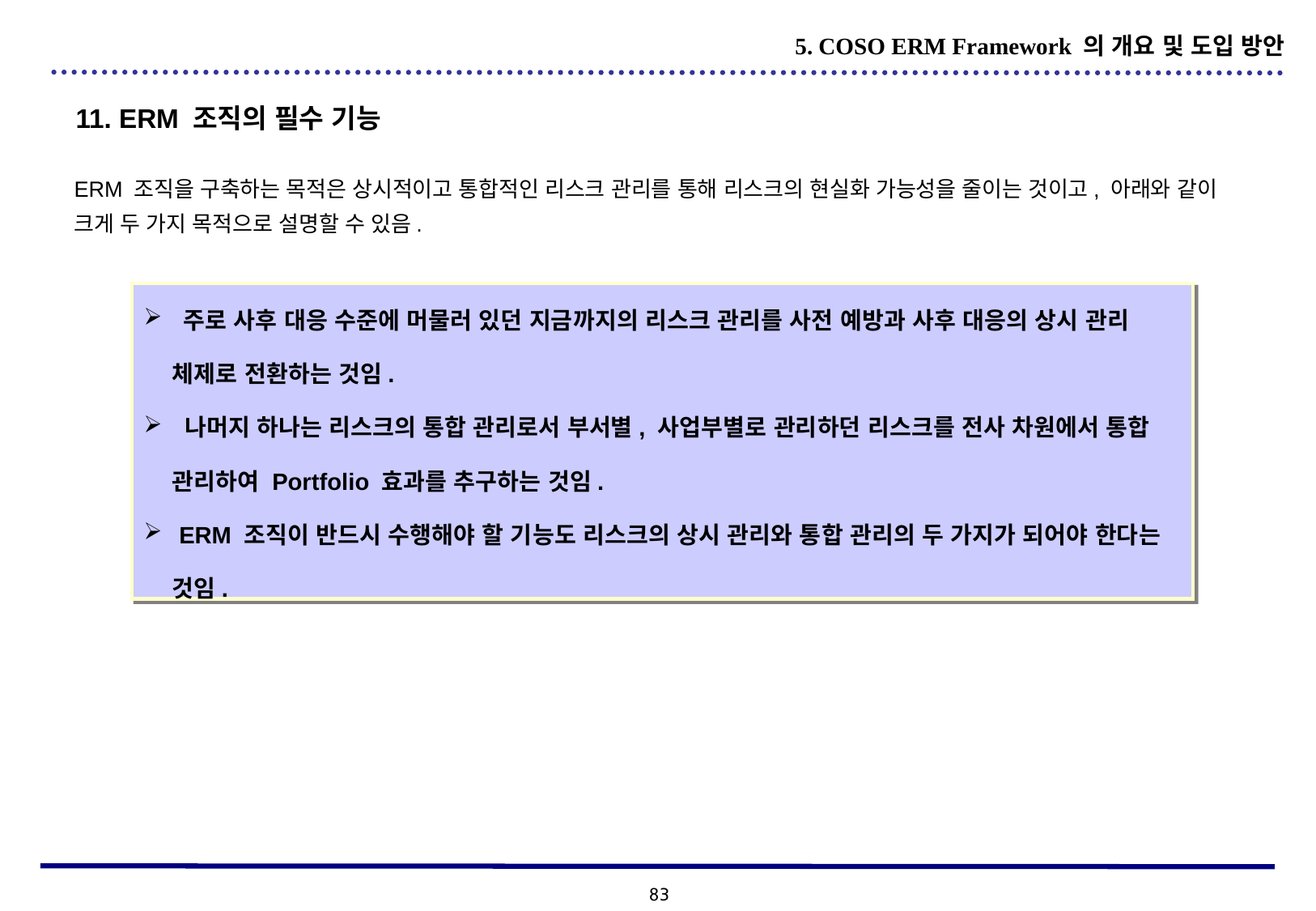

5. COSO ERM Framework 의 개요 및 도입 방안
11. ERM 조직의 필수 기능
ERM 조직을 구축하는 목적은 상시적이고 통합적인 리스크 관리를 통해 리스크의 현실화 가능성을 줄이는 것이고, 아래와 같이 크게 두 가지 목적으로 설명할 수 있음.
 주로 사후 대응 수준에 머물러 있던 지금까지의 리스크 관리를 사전 예방과 사후 대응의 상시 관리 체제로 전환하는 것임.
 나머지 하나는 리스크의 통합 관리로서 부서별, 사업부별로 관리하던 리스크를 전사 차원에서 통합 관리하여 Portfolio 효과를 추구하는 것임.
 ERM 조직이 반드시 수행해야 할 기능도 리스크의 상시 관리와 통합 관리의 두 가지가 되어야 한다는 것임.